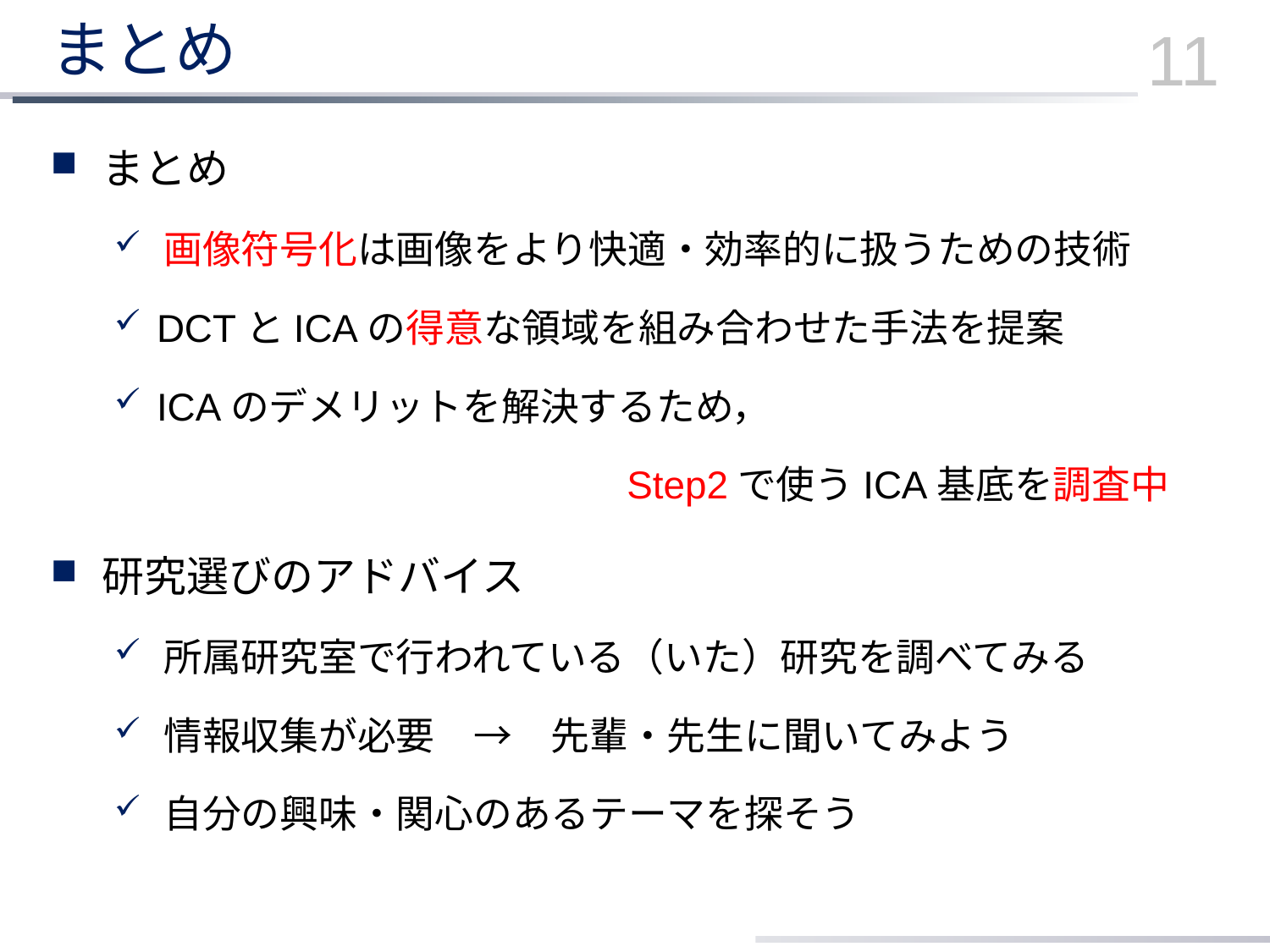

# まとめ
11
 まとめ
 画像符号化は画像をより快適・効率的に扱うための技術
 DCTとICAの得意な領域を組み合わせた手法を提案
 ICAのデメリットを解決するため，
　　　　　　　　　　　　　Step2で使うICA基底を調査中
 研究選びのアドバイス
 所属研究室で行われている（いた）研究を調べてみる
 情報収集が必要　→　先輩・先生に聞いてみよう
 自分の興味・関心のあるテーマを探そう